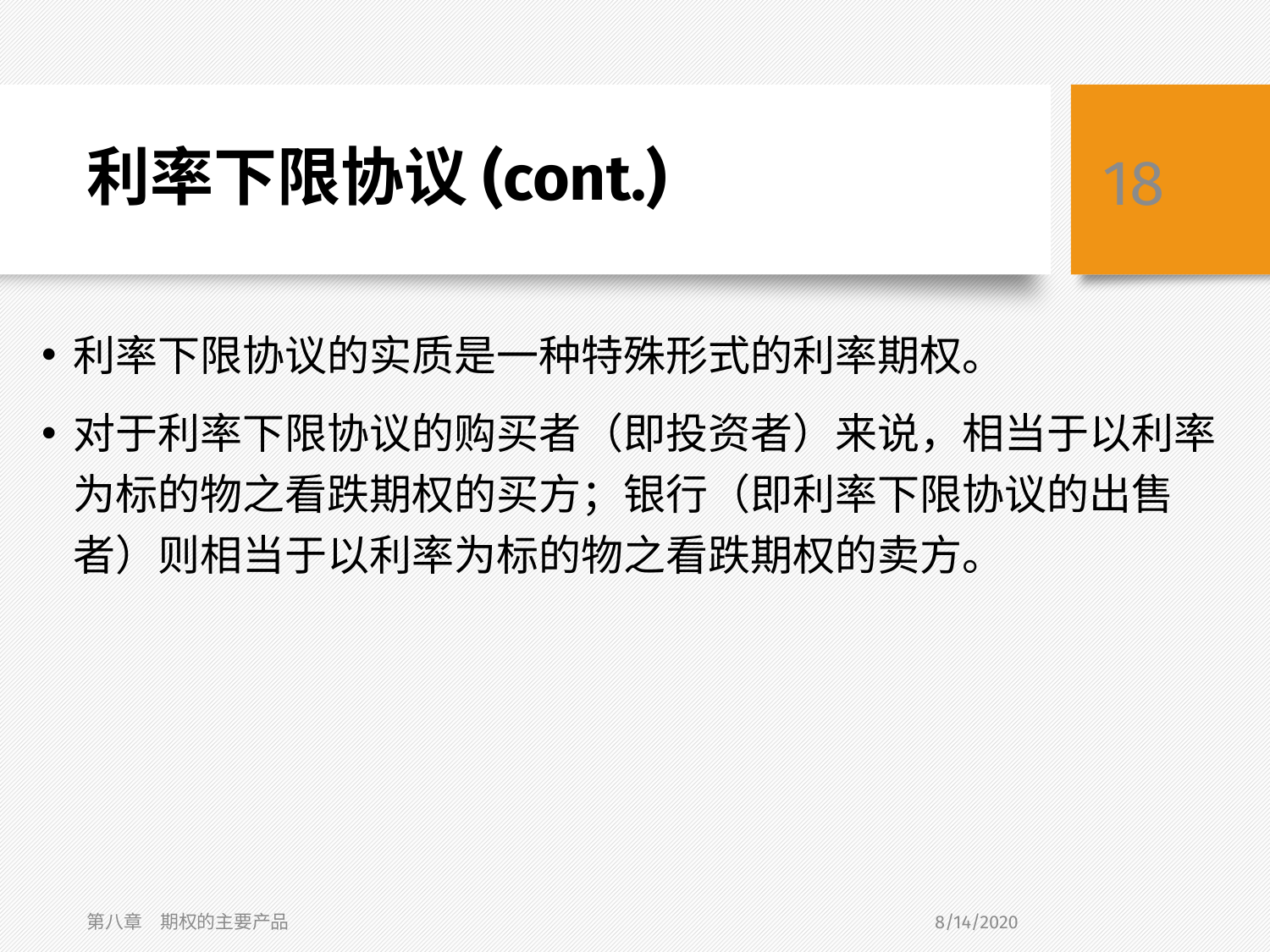

# 利率下限协议(cont.)
18
利率下限协议的实质是一种特殊形式的利率期权。
对于利率下限协议的购买者（即投资者）来说，相当于以利率为标的物之看跌期权的买方；银行（即利率下限协议的出售者）则相当于以利率为标的物之看跌期权的卖方。

8/14/2020
第八章　期权的主要产品